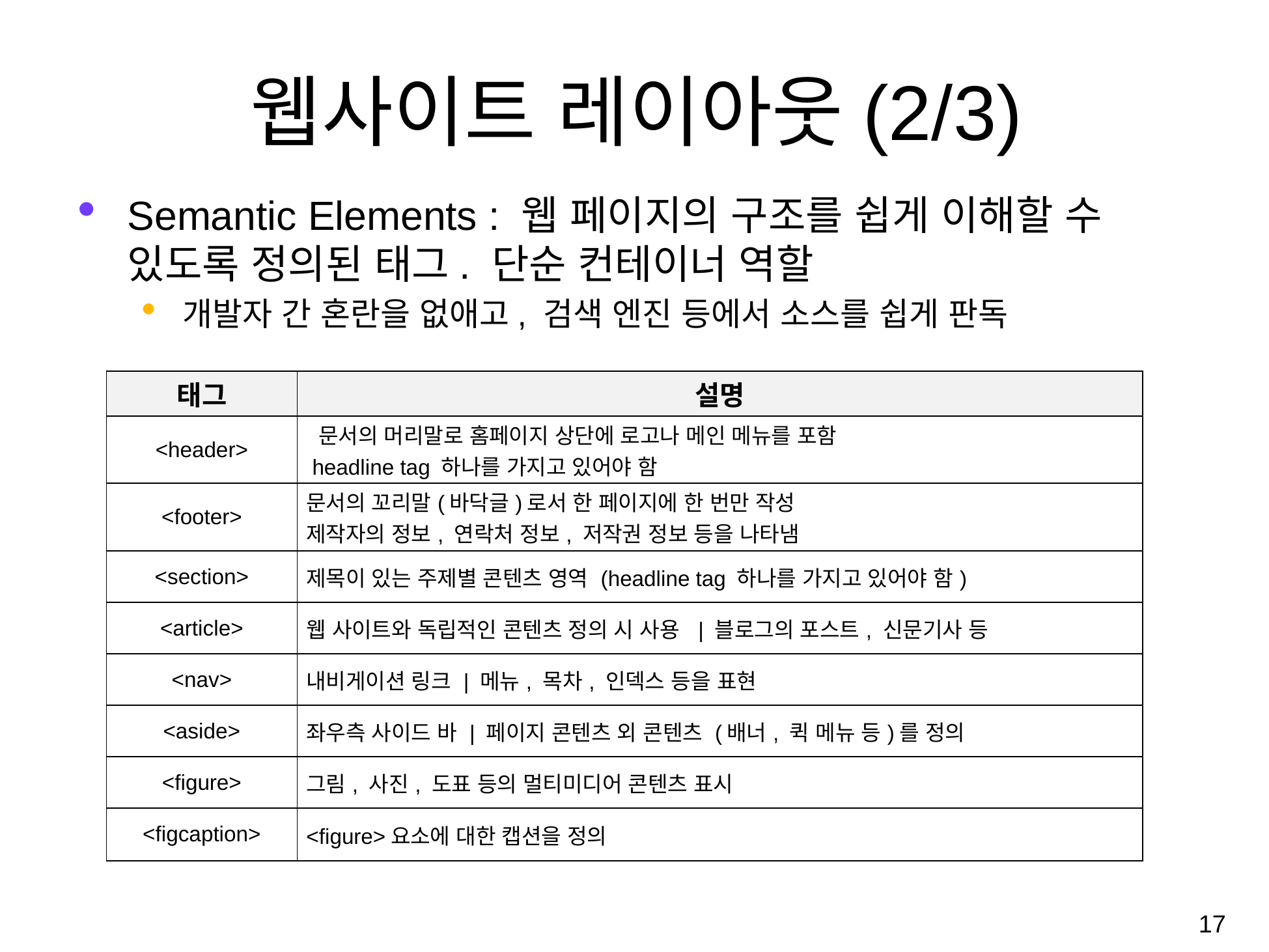

웹사이트 레이아웃(2/3)
Semantic Elements : 웹 페이지의 구조를 쉽게 이해할 수 있도록 정의된 태그. 단순 컨테이너 역할
개발자 간 혼란을 없애고, 검색 엔진 등에서 소스를 쉽게 판독
| 태그 | 설명 |
| --- | --- |
| <header> | 문서의 머리말로 홈페이지 상단에 로고나 메인 메뉴를 포함 headline tag 하나를 가지고 있어야 함 |
| <footer> | 문서의 꼬리말(바닥글)로서 한 페이지에 한 번만 작성 제작자의 정보, 연락처 정보, 저작권 정보 등을 나타냄 |
| <section> | 제목이 있는 주제별 콘텐츠 영역 (headline tag 하나를 가지고 있어야 함) |
| <article> | 웹 사이트와 독립적인 콘텐츠 정의 시 사용 | 블로그의 포스트, 신문기사 등 |
| <nav> | 내비게이션 링크 | 메뉴, 목차, 인덱스 등을 표현 |
| <aside> | 좌우측 사이드 바 | 페이지 콘텐츠 외 콘텐츠 (배너, 퀵 메뉴 등)를 정의 |
| <figure> | 그림, 사진, 도표 등의 멀티미디어 콘텐츠 표시 |
| <figcaption> | <figure>요소에 대한 캡션을 정의 |
17